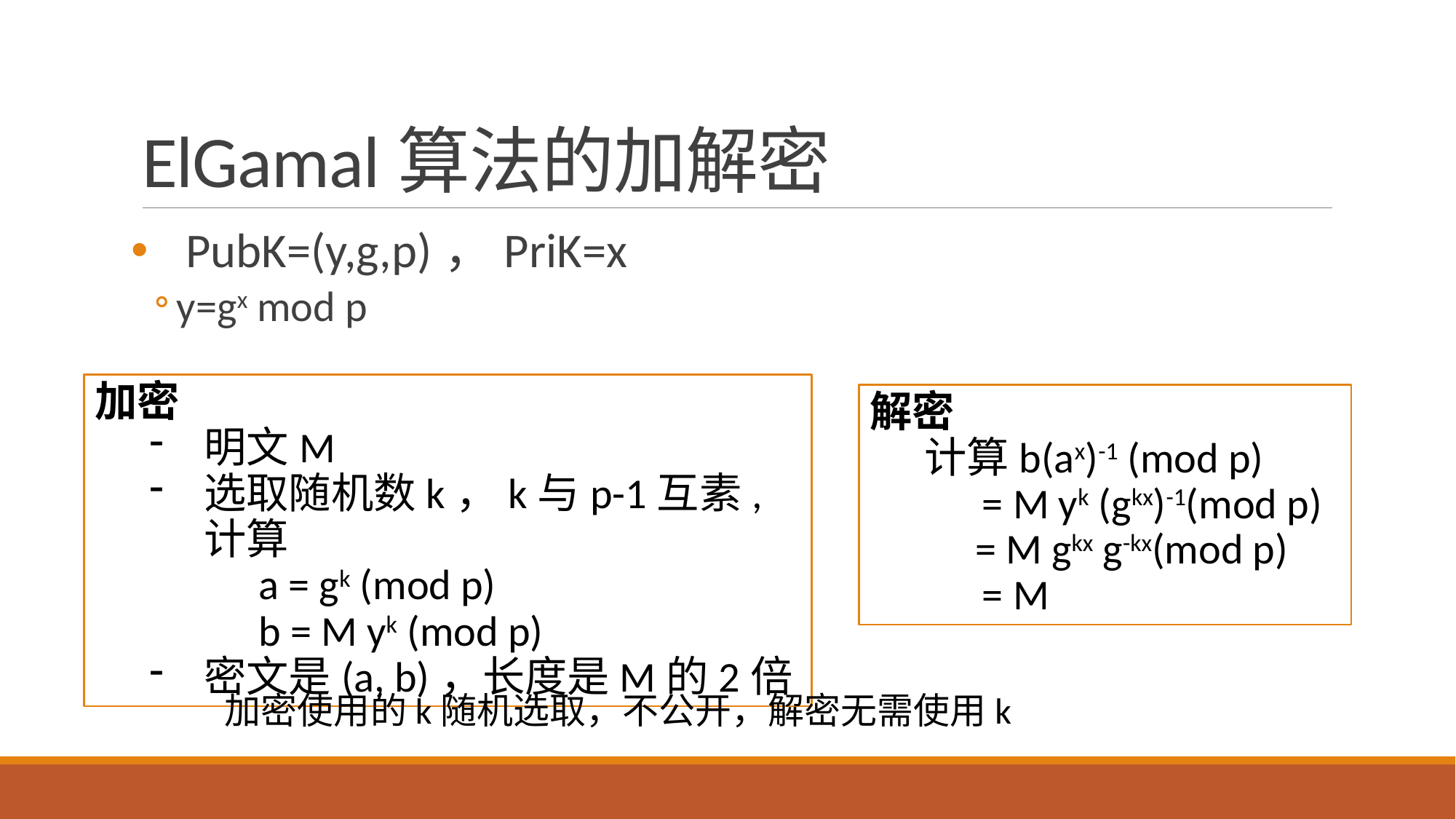

# ElGamal算法的加解密
PubK=(y,g,p)，PriK=x
y=gx mod p
加密
明文M
选取随机数k，k与p-1互素,计算
	a = gk (mod p)
	b = M yk (mod p)
密文是(a, b)，长度是M的2倍
解密
计算b(ax)-1 (mod p)
      = M yk (gkx)-1(mod p)
         = M gkx g-kx(mod p)
      = M
加密使用的k随机选取，不公开，解密无需使用k
82